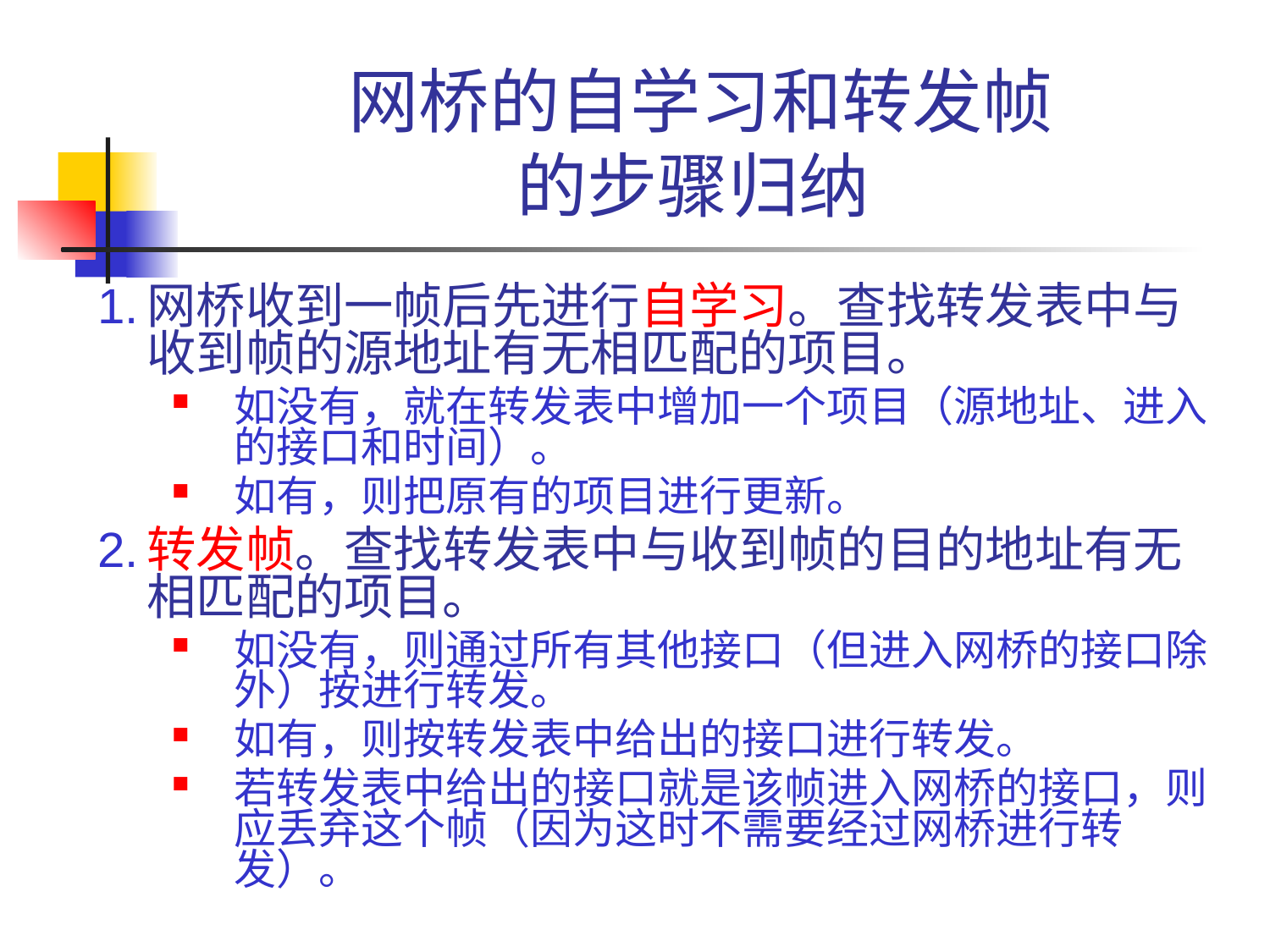

# 网桥的自学习和转发帧 的步骤归纳
网桥收到一帧后先进行自学习。查找转发表中与收到帧的源地址有无相匹配的项目。
如没有，就在转发表中增加一个项目（源地址、进入的接口和时间）。
如有，则把原有的项目进行更新。
转发帧。查找转发表中与收到帧的目的地址有无相匹配的项目。
如没有，则通过所有其他接口（但进入网桥的接口除外）按进行转发。
如有，则按转发表中给出的接口进行转发。
若转发表中给出的接口就是该帧进入网桥的接口，则应丢弃这个帧（因为这时不需要经过网桥进行转发）。